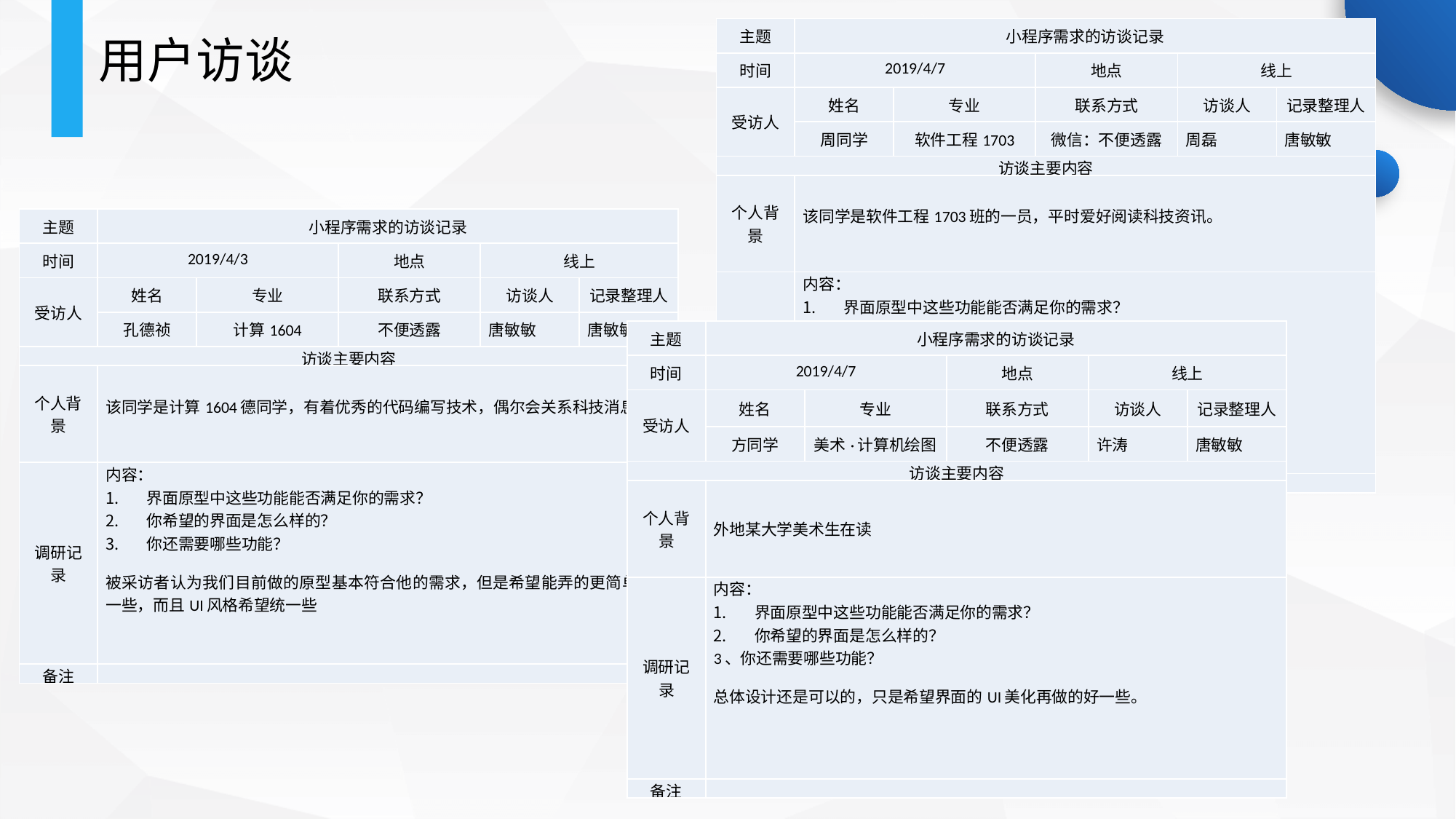

| 主题 | 小程序需求的访谈记录 |  |  |  |  |
| --- | --- | --- | --- | --- | --- |
| 时间 | 2019/4/7 |  | 地点 | 线上 |  |
| 受访人 | 姓名 | 专业 | 联系方式 | 访谈人 | 记录整理人 |
|  | 周同学 | 软件工程1703 | 微信：不便透露 | 周磊 | 唐敏敏 |
| 访谈主要内容 |  |  |  |  |  |
| 个人背景 | 该同学是软件工程1703班的一员，平时爱好阅读科技资讯。 |  |  |  |  |
| 调研记录 | 内容： 界面原型中这些功能能否满足你的需求？ 你希望的界面是怎么样的？ 你还需要哪些功能？   被采访者认为我们目前做的原型基本符合他的需求，且对UI表示认可 |  |  |  |  |
| 备注 |  |  |  |  |  |
用户访谈

| 主题 | 小程序需求的访谈记录 |  |  |  |  |
| --- | --- | --- | --- | --- | --- |
| 时间 | 2019/4/3 |  | 地点 | 线上 |  |
| 受访人 | 姓名 | 专业 | 联系方式 | 访谈人 | 记录整理人 |
|  | 孔德祯 | 计算1604 | 不便透露 | 唐敏敏 | 唐敏敏 |
| 访谈主要内容 |  |  |  |  |  |
| 个人背景 | 该同学是计算1604德同学，有着优秀的代码编写技术，偶尔会关系科技消息。 |  |  |  |  |
| 调研记录 | 内容： 界面原型中这些功能能否满足你的需求？ 你希望的界面是怎么样的？ 你还需要哪些功能？   被采访者认为我们目前做的原型基本符合他的需求，但是希望能弄的更简单明了一些，而且UI风格希望统一些 |  |  |  |  |
| 备注 |  |  |  |  |  |

| 主题 | 小程序需求的访谈记录 |  |  |  |  |
| --- | --- | --- | --- | --- | --- |
| 时间 | 2019/4/7 |  | 地点 | 线上 |  |
| 受访人 | 姓名 | 专业 | 联系方式 | 访谈人 | 记录整理人 |
|  | 方同学 | 美术·计算机绘图 | 不便透露 | 许涛 | 唐敏敏 |
| 访谈主要内容 |  |  |  |  |  |
| 个人背景 | 外地某大学美术生在读 |  |  |  |  |
| 调研记录 | 内容： 界面原型中这些功能能否满足你的需求？ 你希望的界面是怎么样的？ 3、你还需要哪些功能？   总体设计还是可以的，只是希望界面的UI美化再做的好一些。 |  |  |  |  |
| 备注 |  |  |  |  |  |